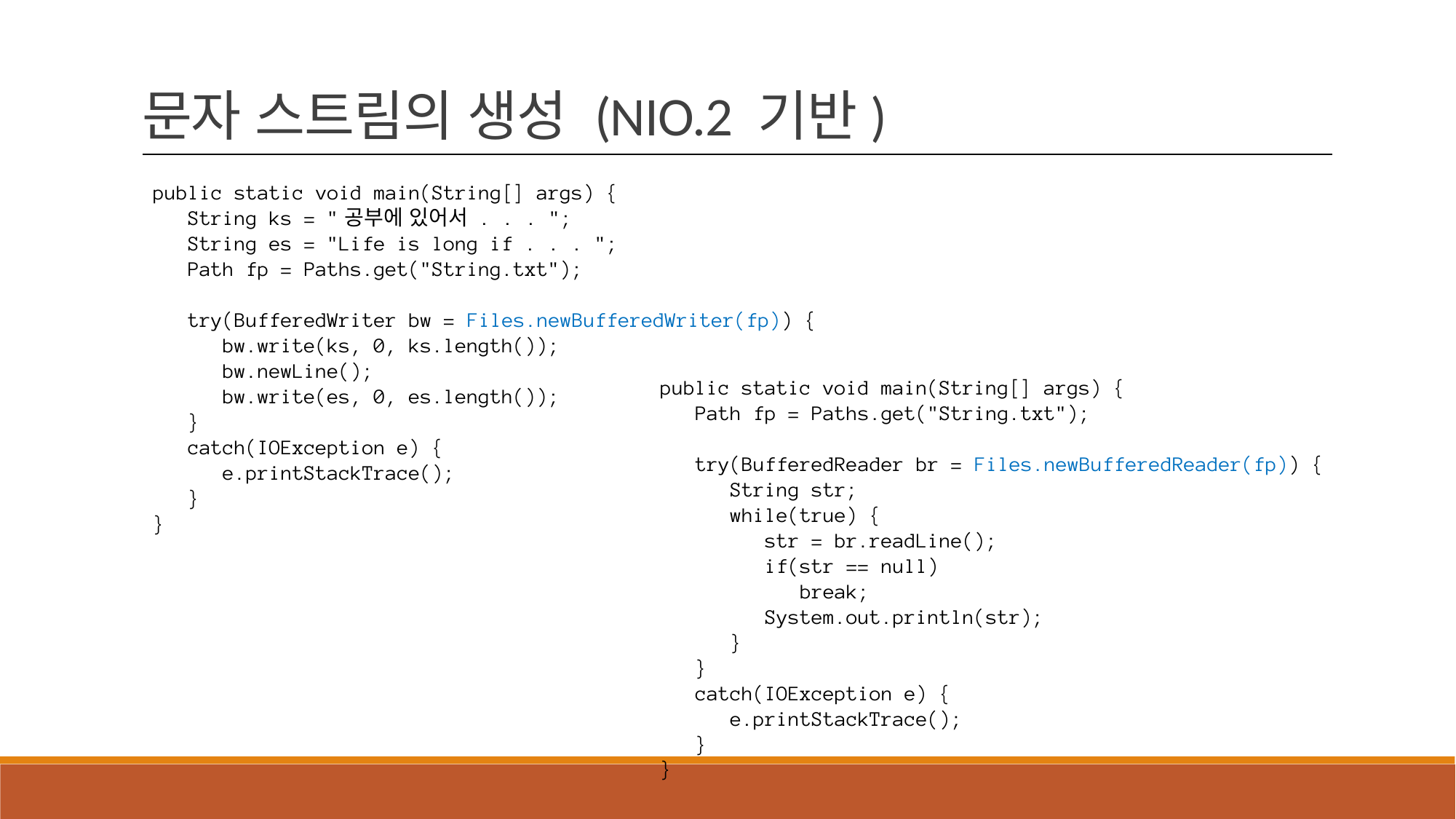

문자 스트림의 생성 (NIO.2 기반)
public static void main(String[] args) {
   String ks = "공부에 있어서 . . . ";
   String es = "Life is long if . . . ";
   Path fp = Paths.get("String.txt");

   try(BufferedWriter bw = Files.newBufferedWriter(fp)) {
      bw.write(ks, 0, ks.length());
      bw.newLine();
      bw.write(es, 0, es.length());
   }
   catch(IOException e) {
      e.printStackTrace();
   }
}
public static void main(String[] args) {
   Path fp = Paths.get("String.txt");

   try(BufferedReader br = Files.newBufferedReader(fp)) {
      String str;
      while(true) {
         str = br.readLine();
         if(str == null)
            break;
         System.out.println(str);
      }
   }
   catch(IOException e) {
      e.printStackTrace();
   }
}